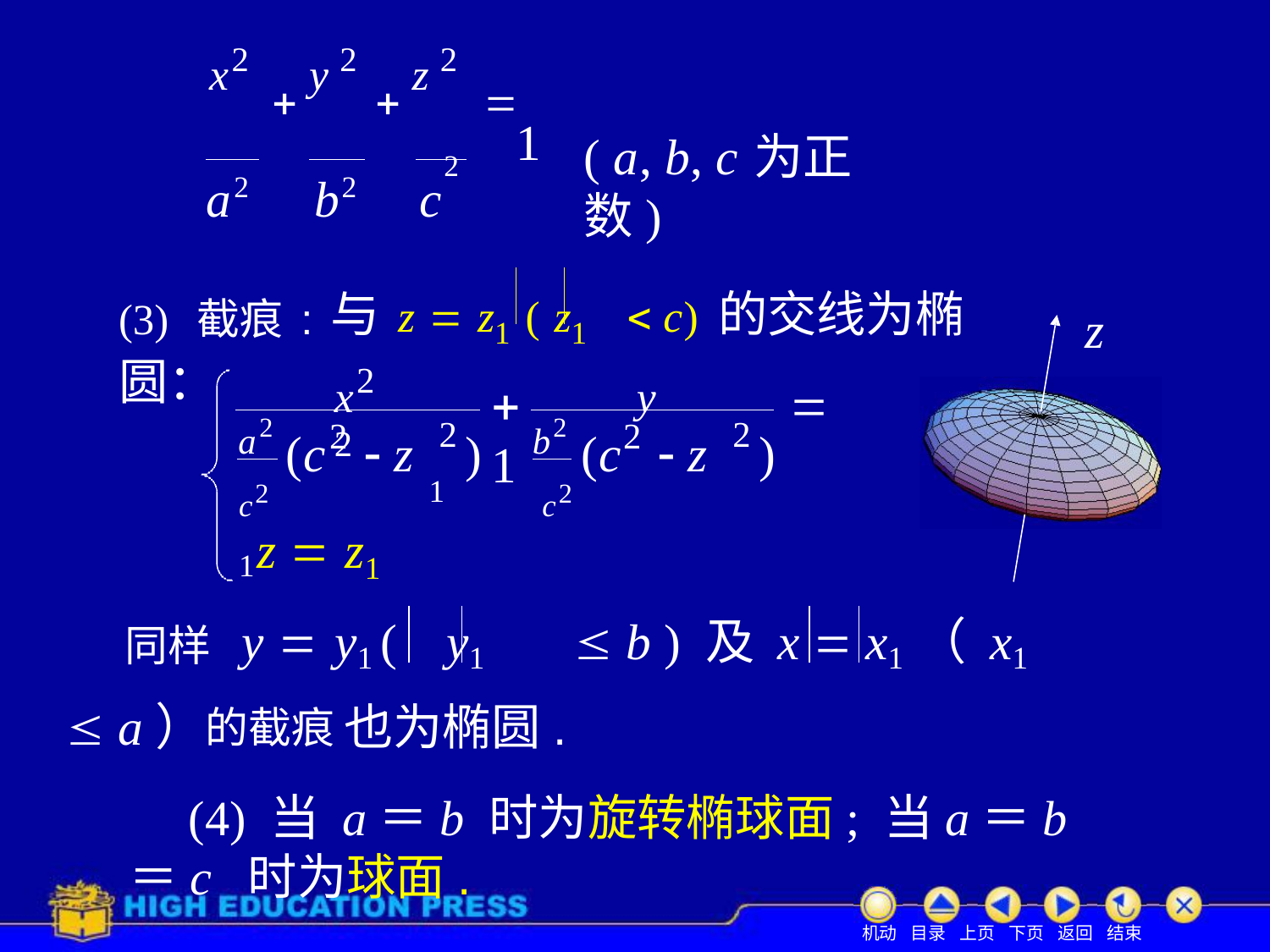

# x2  + y 2  + z 2	=
2	1
( a, b, c为正数)

a2	b2	c
(3) 截痕:与z = z1 ( z1	< c)的交线为椭圆：

z

x2	y 2

+	= 1

2
2
2
2

2
2
a
b
(c	− z	)	(c	− z	)
c2	1	c2	1

z = z1
同样 y = y1 (	y1	≤ b ) 及 x = x1（ x1	≤ a）的截痕 也为椭圆.
(4) 当 a＝b 时为旋转椭球面; 当a＝b＝c 时为球面.

机动 目录 上页 下页 返回 结束